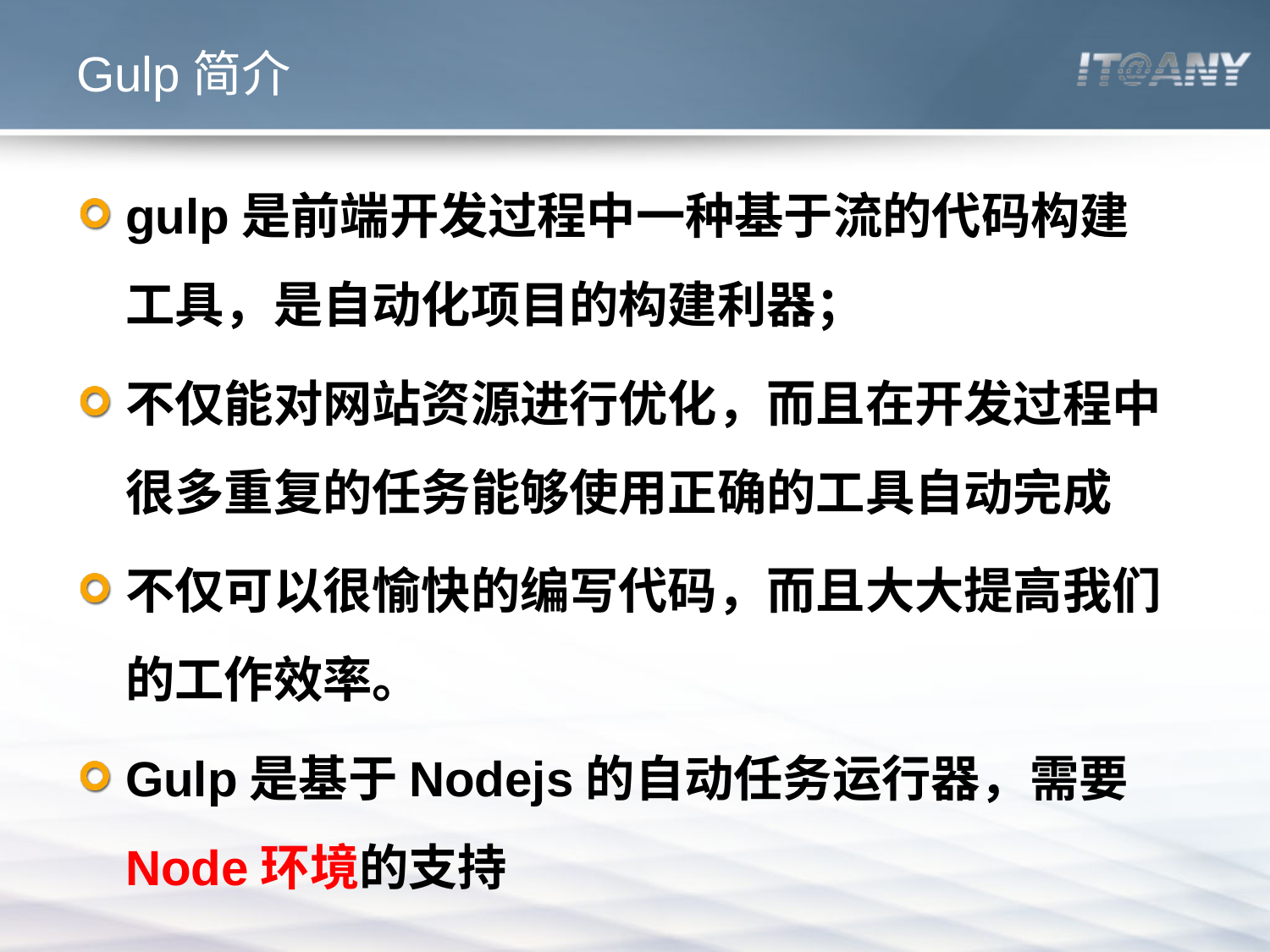

# Gulp简介
gulp是前端开发过程中一种基于流的代码构建工具，是自动化项目的构建利器；
不仅能对网站资源进行优化，而且在开发过程中很多重复的任务能够使用正确的工具自动完成
不仅可以很愉快的编写代码，而且大大提高我们的工作效率。
Gulp是基于Nodejs的自动任务运行器，需要Node环境的支持